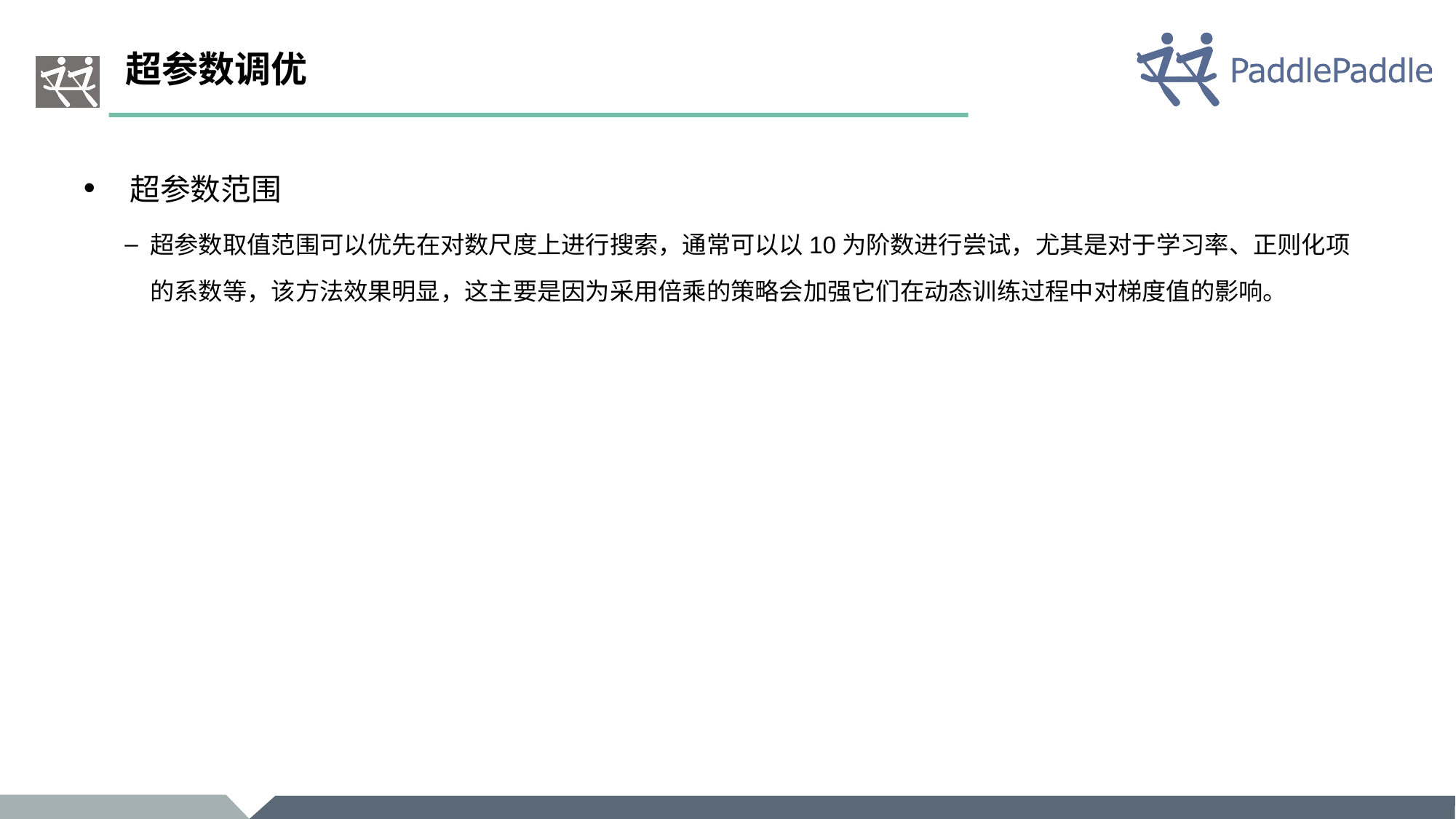

# 超参数调优
 超参数范围
超参数取值范围可以优先在对数尺度上进行搜索，通常可以以10为阶数进行尝试，尤其是对于学习率、正则化项的系数等，该方法效果明显，这主要是因为采用倍乘的策略会加强它们在动态训练过程中对梯度值的影响。